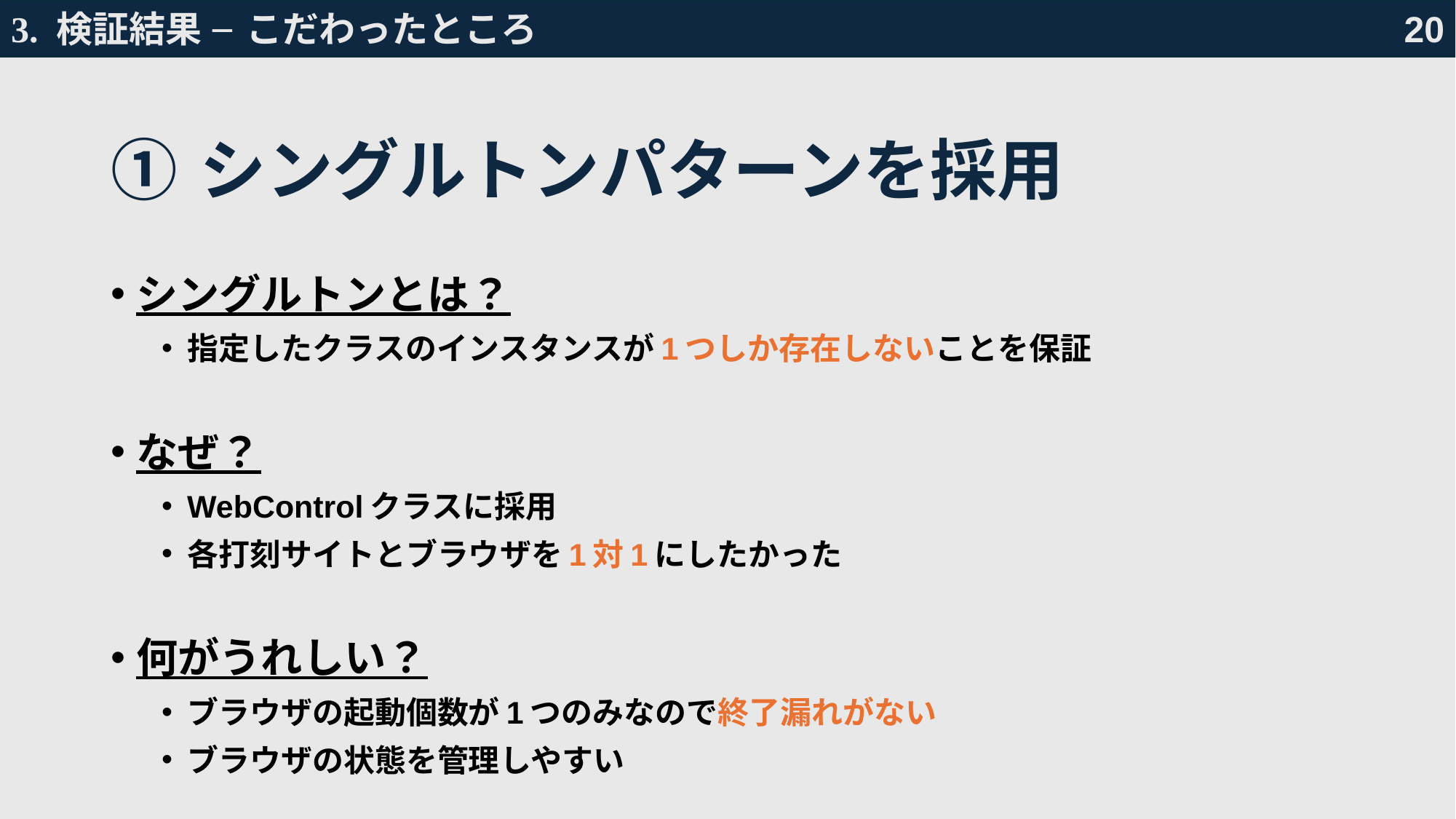

20
3. 検証結果 – こだわったところ
# シングルトンパターンを採用
シングルトンとは？
指定したクラスのインスタンスが1つしか存在しないことを保証

なぜ？
WebControlクラスに採用
各打刻サイトとブラウザを1対1にしたかった

何がうれしい？
ブラウザの起動個数が1つのみなので終了漏れがない
ブラウザの状態を管理しやすい